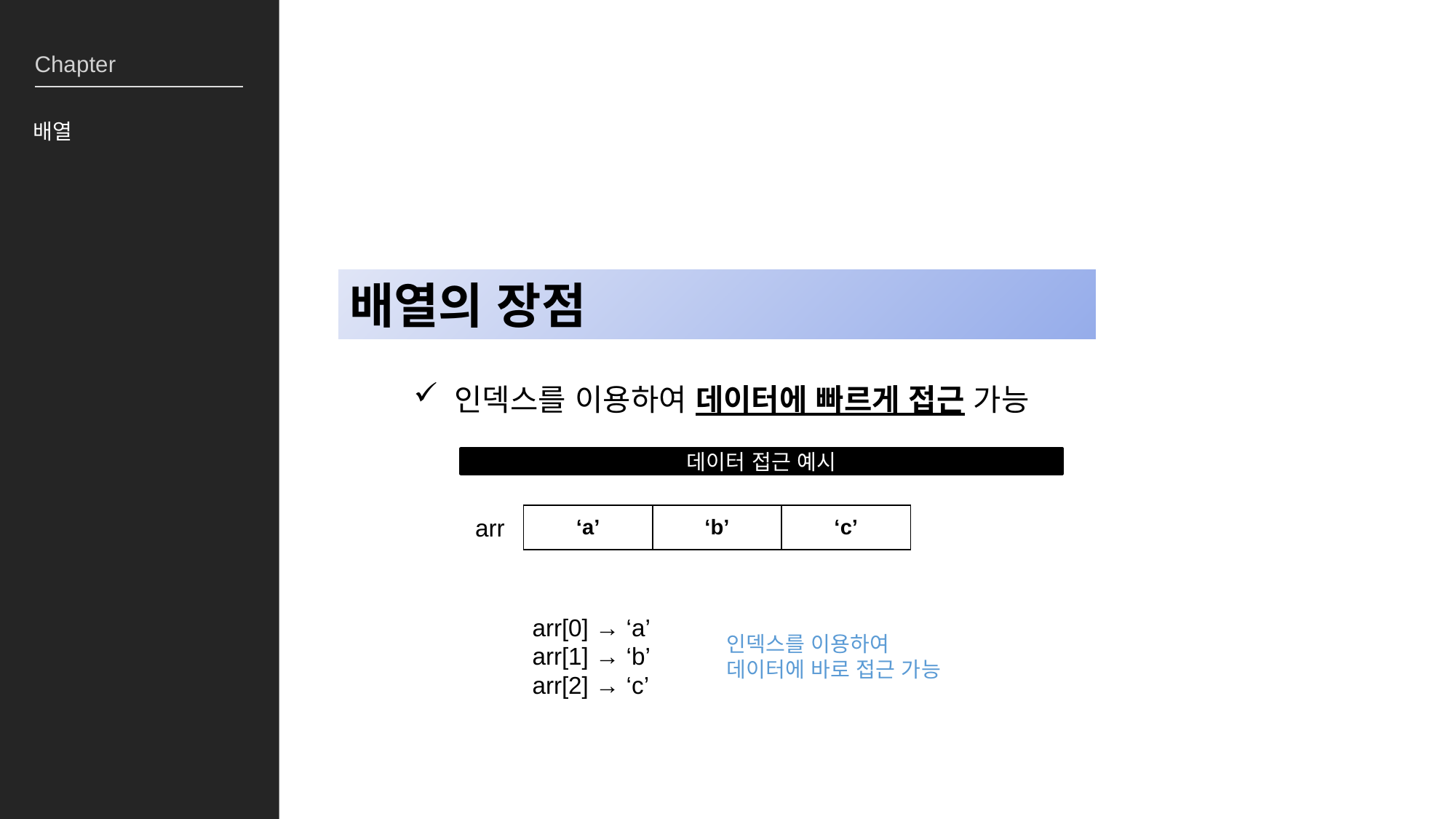

배열
배열의 장점
인덱스를 이용하여 데이터에 빠르게 접근 가능
데이터 접근 예시
| ‘a’ | ‘b’ | ‘c’ |
| --- | --- | --- |
arr
arr[0] → ‘a’
arr[1] → ‘b’
arr[2] → ‘c’
인덱스를 이용하여
데이터에 바로 접근 가능